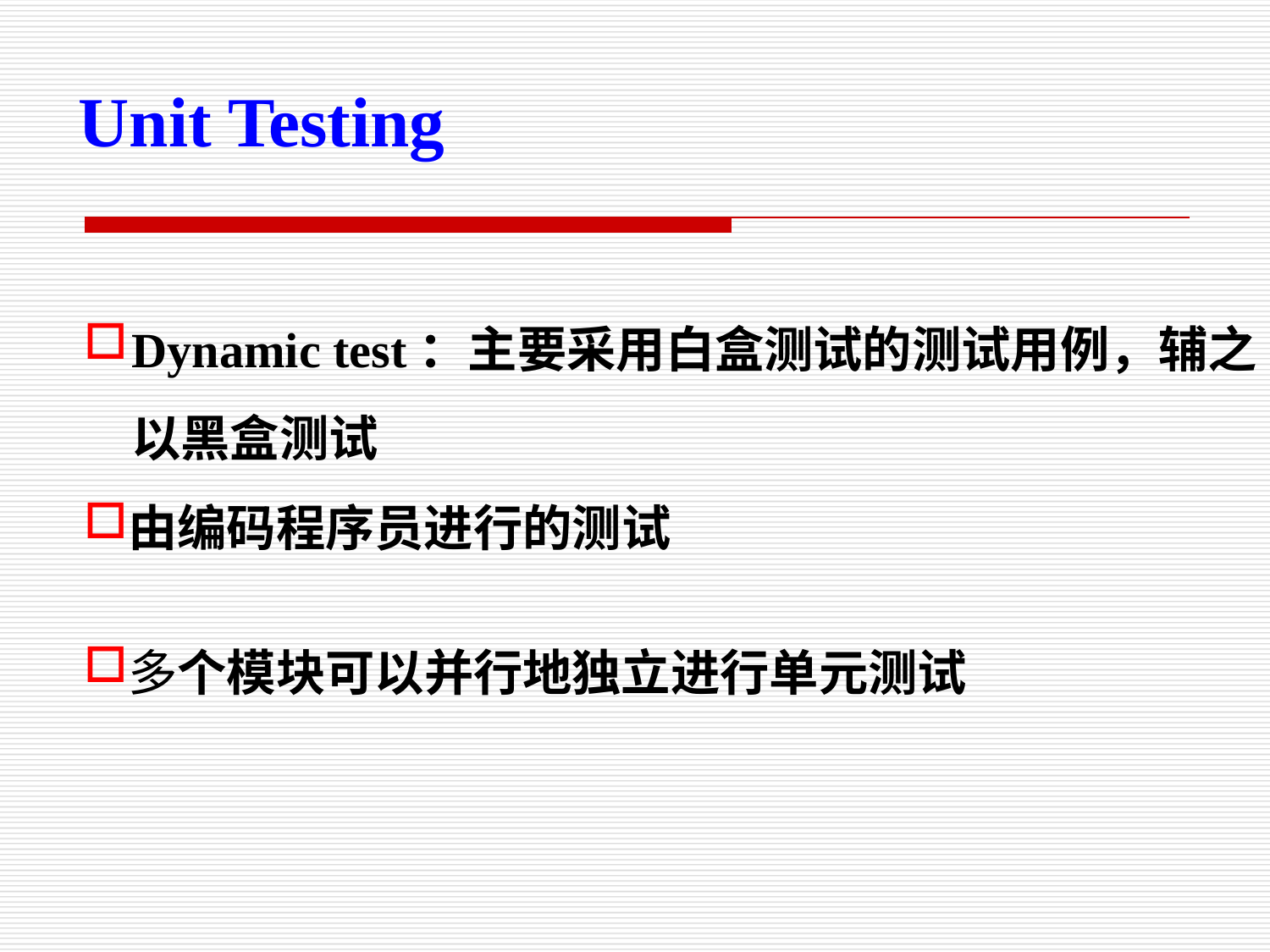

Unit Testing
Dynamic test：主要采用白盒测试的测试用例，辅之以黑盒测试
由编码程序员进行的测试
多个模块可以并行地独立进行单元测试